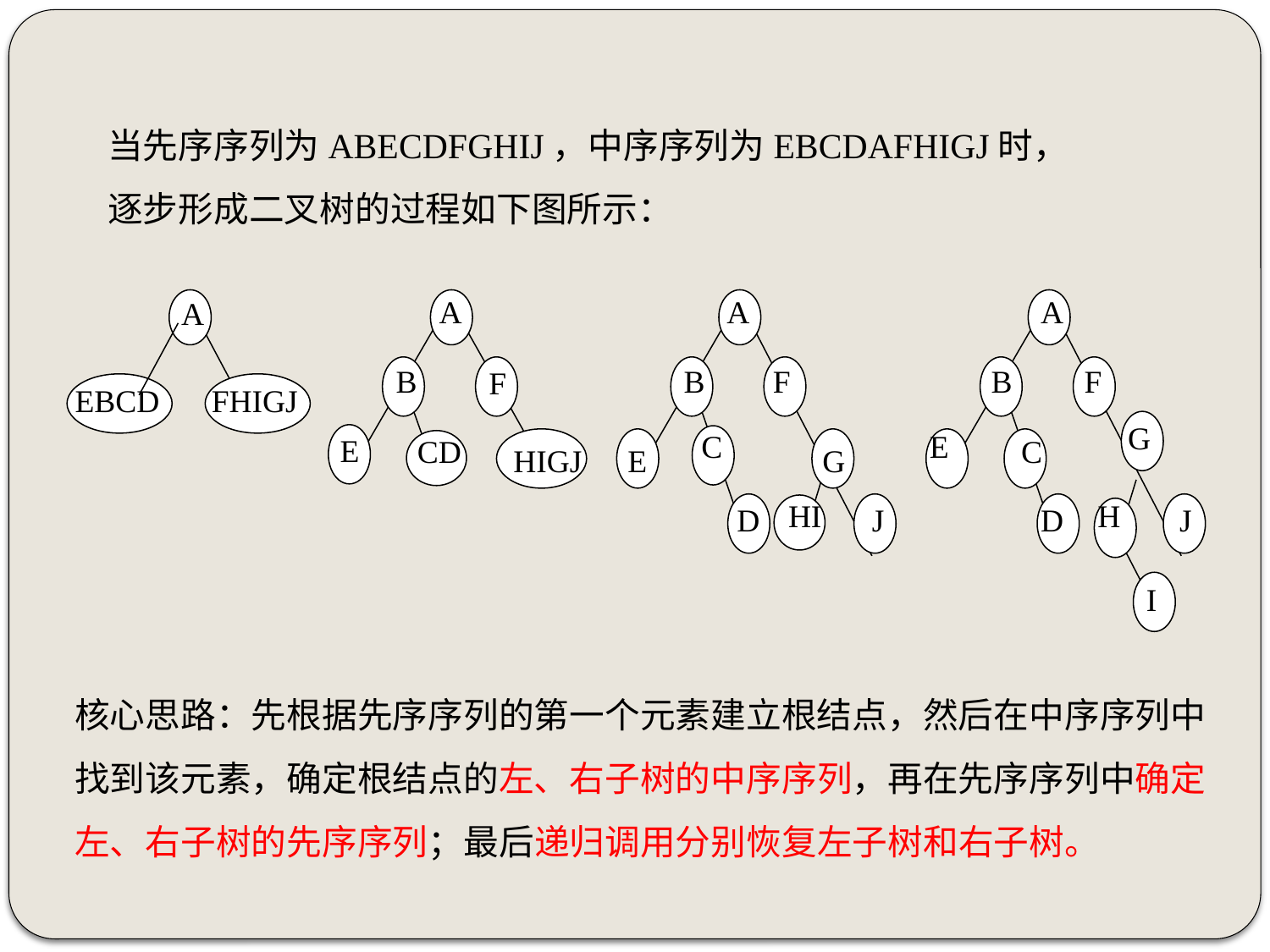

当先序序列为ABECDFGHIJ，中序序列为EBCDAFHIGJ时，逐步形成二叉树的过程如下图所示：

A
A
A
A

B
B
F
B
F
F

EBCD
FHIGJ

G
C
E
E

CD

C

HIGJ
E
G

HI
H
D

J
D

J

I

核心思路：先根据先序序列的第一个元素建立根结点，然后在中序序列中找到该元素，确定根结点的左、右子树的中序序列，再在先序序列中确定左、右子树的先序序列；最后递归调用分别恢复左子树和右子树。